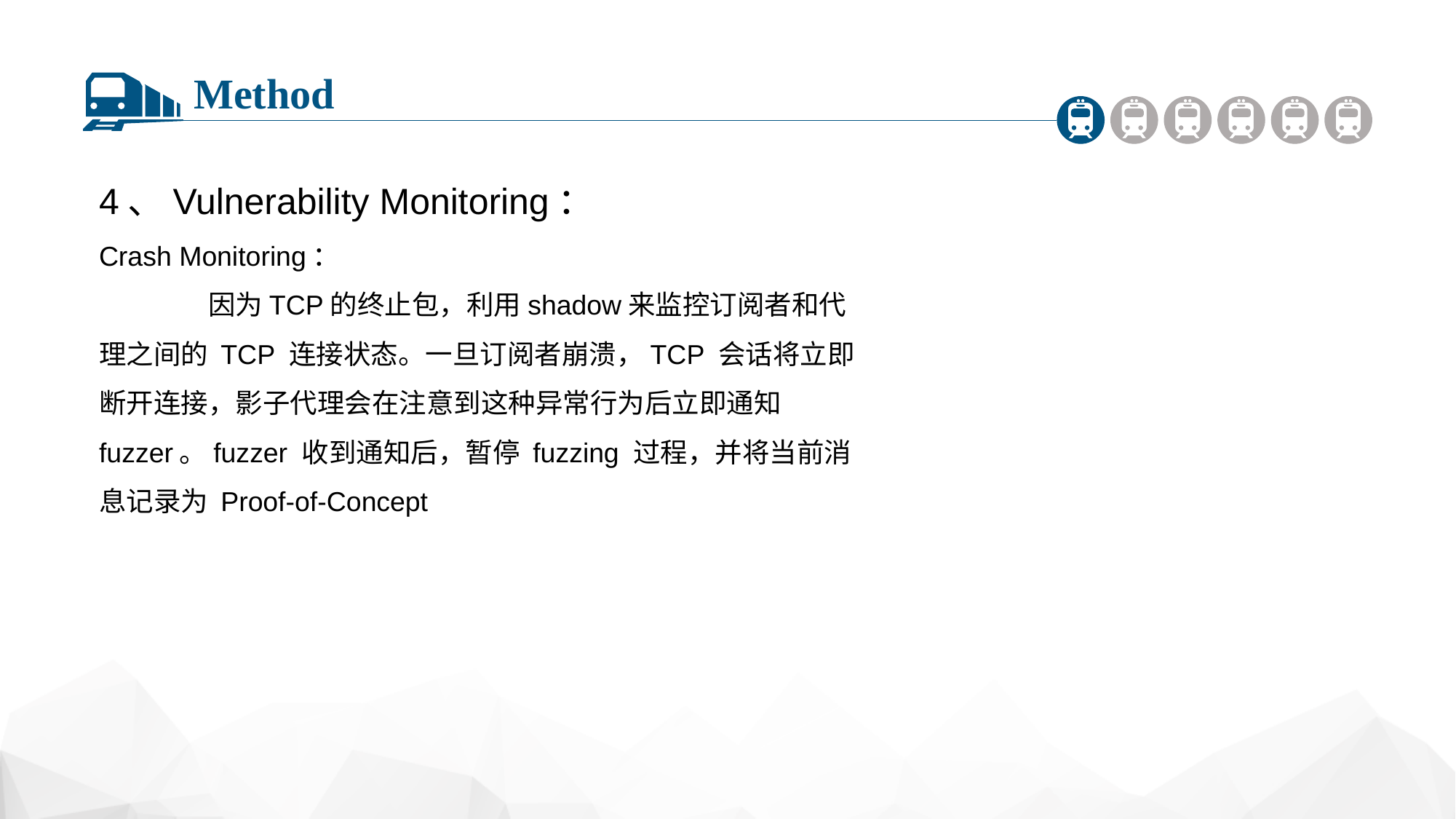

Method
4、Vulnerability Monitoring：
Crash Monitoring：
	因为TCP的终止包，利用shadow来监控订阅者和代理之间的 TCP 连接状态。一旦订阅者崩溃，TCP 会话将立即断开连接，影子代理会在注意到这种异常行为后立即通知 fuzzer。fuzzer 收到通知后，暂停 fuzzing 过程，并将当前消息记录为 Proof-of-Concept